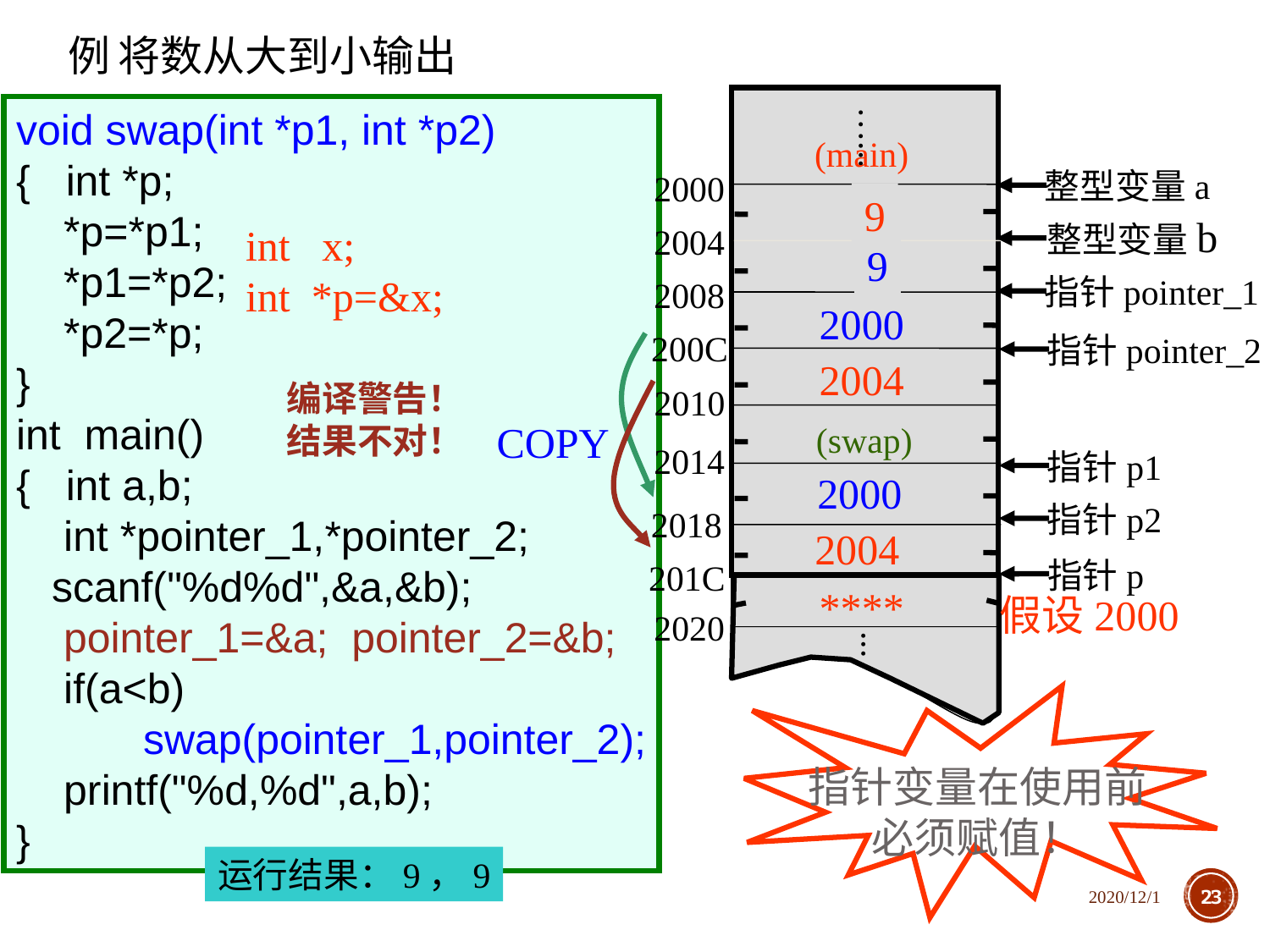

例 将数从大到小输出

…...
2000

2004

2008

200C

2010

2014

2018

201C

2020

...
void swap(int *p1, int *p2)
{   int *p;
    *p=*p1;
    *p1=*p2;
    *p2=*p;
}
int  main()
{   int a,b;
    int *pointer_1,*pointer_2;
   scanf("%d%d",&a,&b);
    pointer_1=&a;  pointer_2=&b;
    if(a<b)
	swap(pointer_1,pointer_2);
    printf("%d,%d",a,b);
}
(main)
整型变量a

  整型变量b

指针pointer_1

指针pointer_2

9
5
int   x;
int  *p=&x;
9
9
2000

2000
2004
编译警告！
结果不对！

2004
COPY
(swap)
指针p1

指针p2

指针p

****
假设2000
指针变量在使用前
必须赋值！
运行结果：9，9
2020/12/1
23